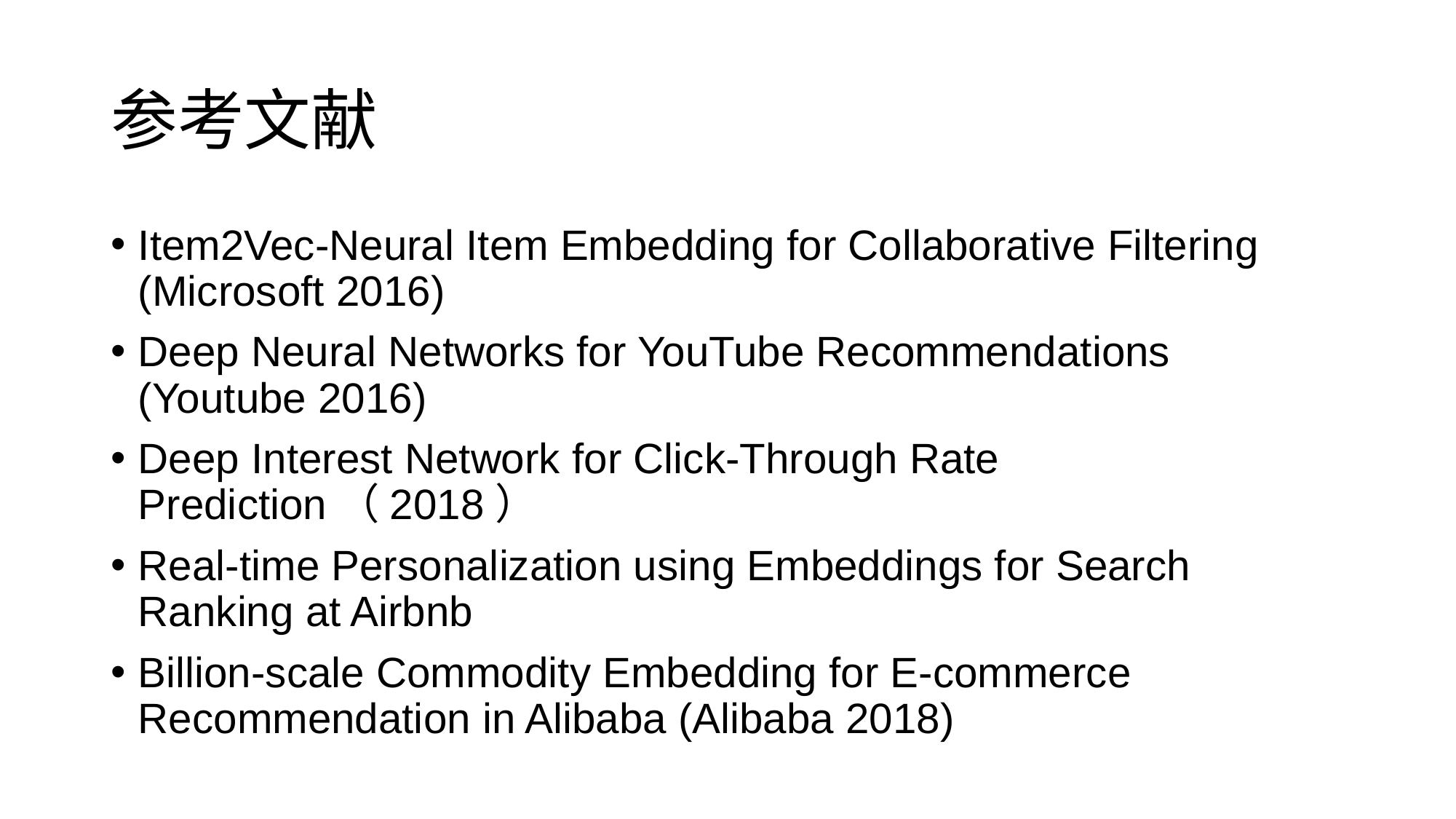

# 参考文献
Item2Vec-Neural Item Embedding for Collaborative Filtering (Microsoft 2016)
Deep Neural Networks for YouTube Recommendations (Youtube 2016)
Deep Interest Network for Click-Through Rate Prediction（2018）
Real-time Personalization using Embeddings for Search Ranking at Airbnb
Billion-scale Commodity Embedding for E-commerce Recommendation in Alibaba (Alibaba 2018)